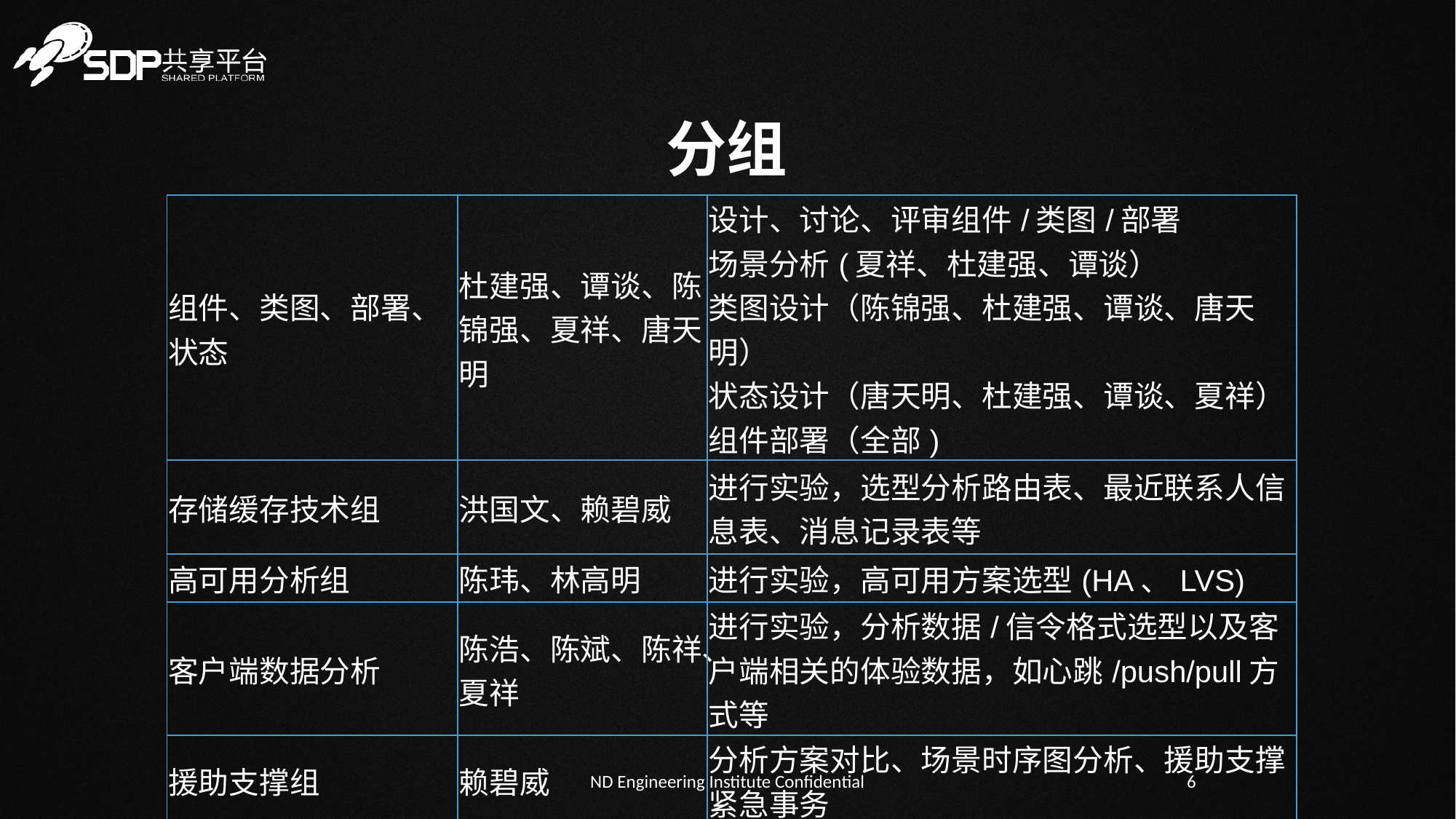

分组
| 组件、类图、部署、状态 | 杜建强、谭谈、陈锦强、夏祥、唐天明 | 设计、讨论、评审组件/类图/部署 场景分析(夏祥、杜建强、谭谈） 类图设计（陈锦强、杜建强、谭谈、唐天明） 状态设计（唐天明、杜建强、谭谈、夏祥） 组件部署（全部) |
| --- | --- | --- |
| 存储缓存技术组 | 洪国文、赖碧威 | 进行实验，选型分析路由表、最近联系人信息表、消息记录表等 |
| 高可用分析组 | 陈玮、林高明 | 进行实验，高可用方案选型(HA、LVS) |
| 客户端数据分析 | 陈浩、陈斌、陈祥、夏祥 | 进行实验，分析数据/信令格式选型以及客户端相关的体验数据，如心跳/push/pull方式等 |
| 援助支撑组 | 赖碧威 | 分析方案对比、场景时序图分析、援助支撑紧急事务 |
ND Engineering Institute Confidential
6